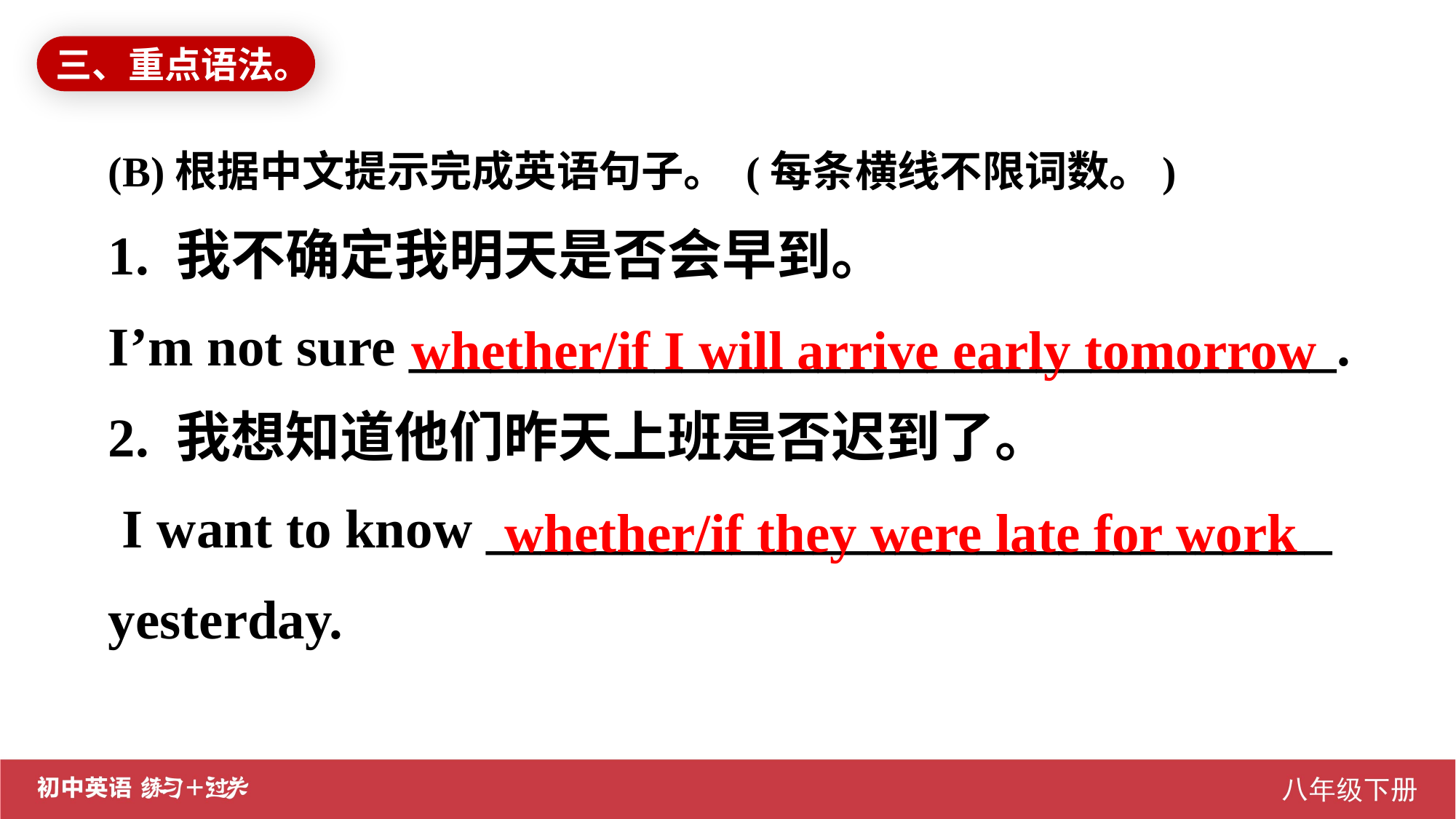

三、重点语法。
(B)根据中文提示完成英语句子。 (每条横线不限词数。)
1. 我不确定我明天是否会早到。
I’m not sure __________________________________.
2. 我想知道他们昨天上班是否迟到了。
 I want to know _______________________________
yesterday.
whether/if I will arrive early tomorrow
whether/if they were late for work